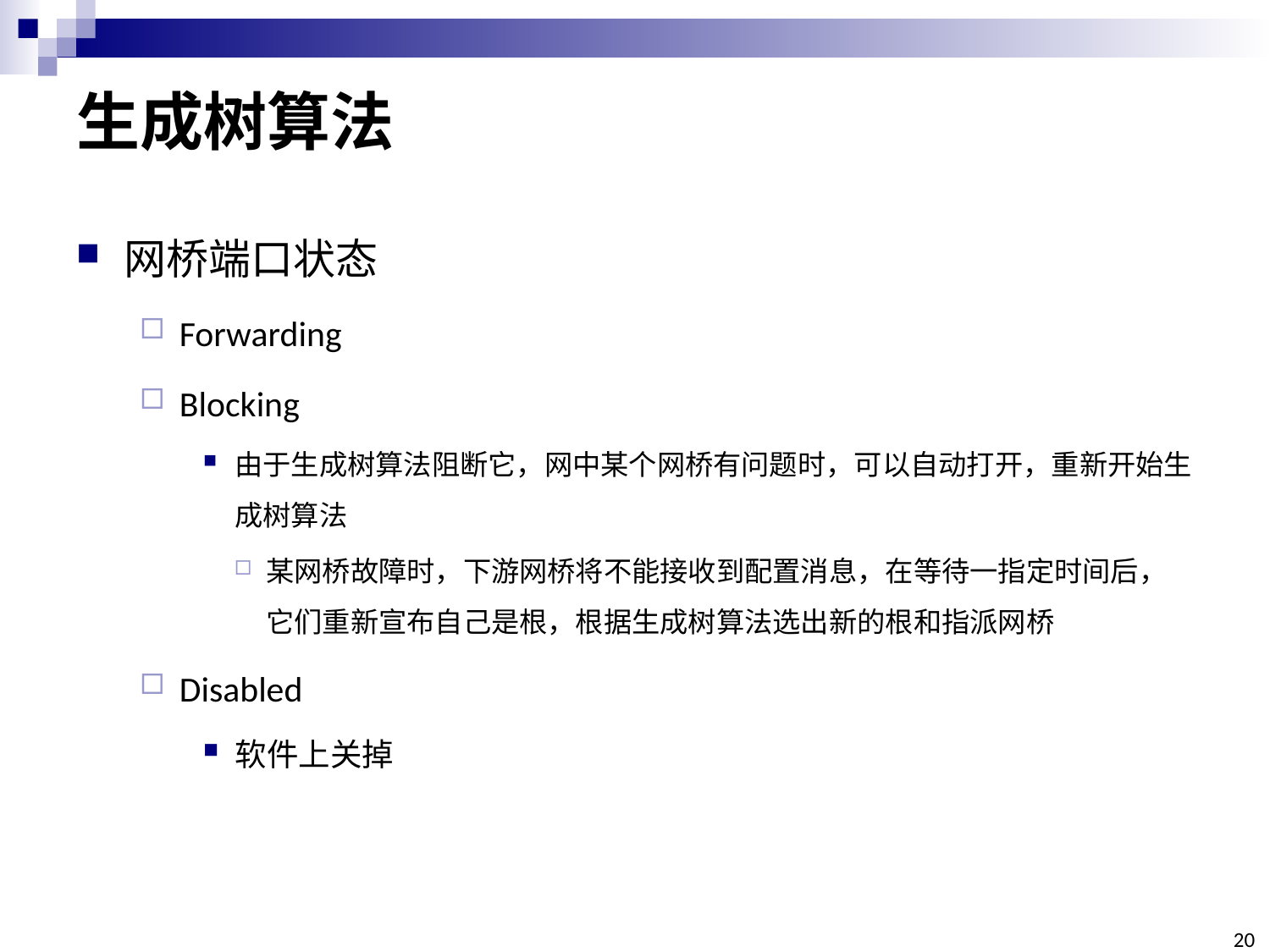

# 生成树算法
网桥端口状态
Forwarding
Blocking
由于生成树算法阻断它，网中某个网桥有问题时，可以自动打开，重新开始生成树算法
某网桥故障时，下游网桥将不能接收到配置消息，在等待一指定时间后，它们重新宣布自己是根，根据生成树算法选出新的根和指派网桥
Disabled
软件上关掉
20